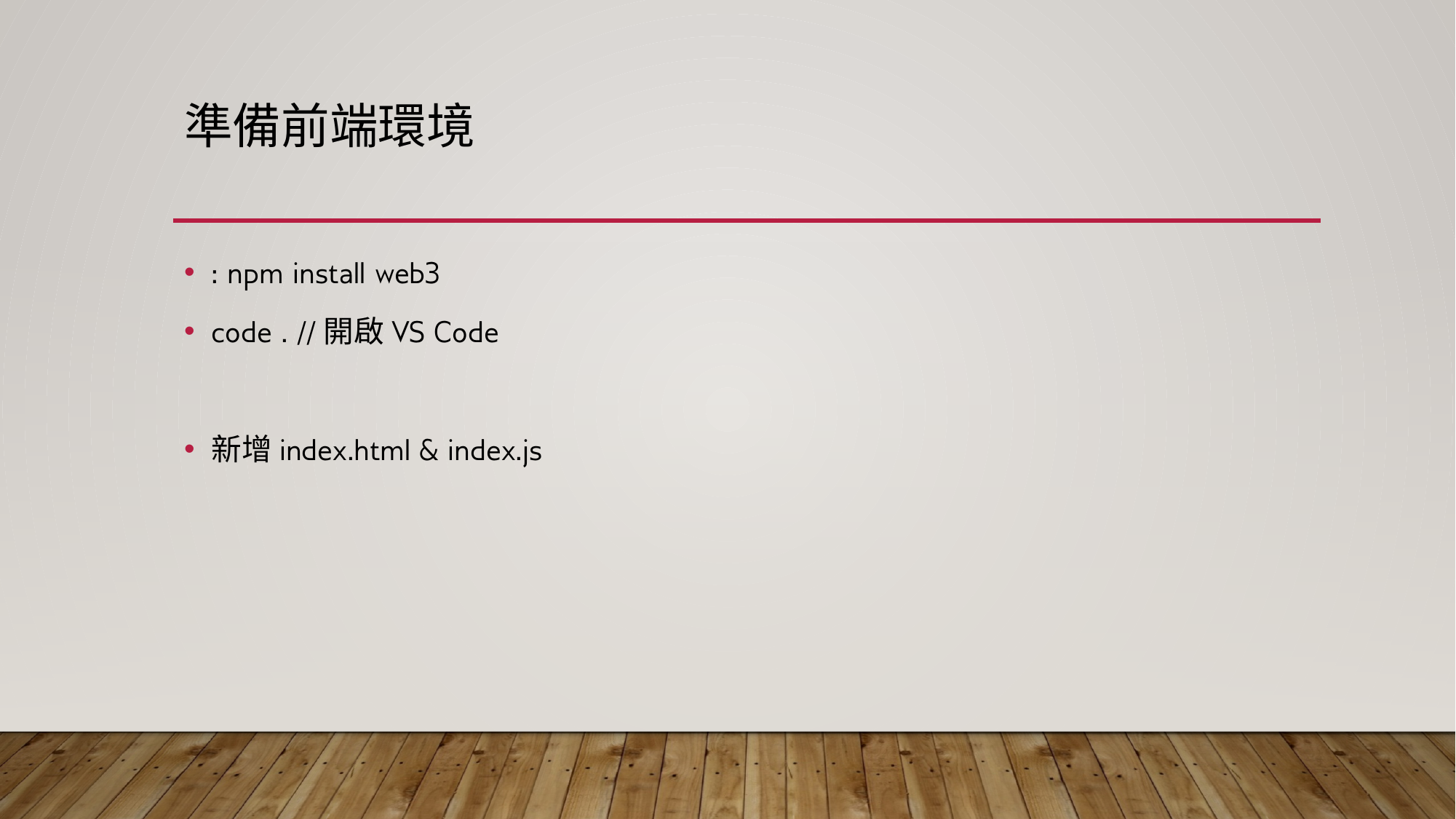

# 準備前端環境
: npm install web3
code . //開啟VS Code

新增index.html & index.js